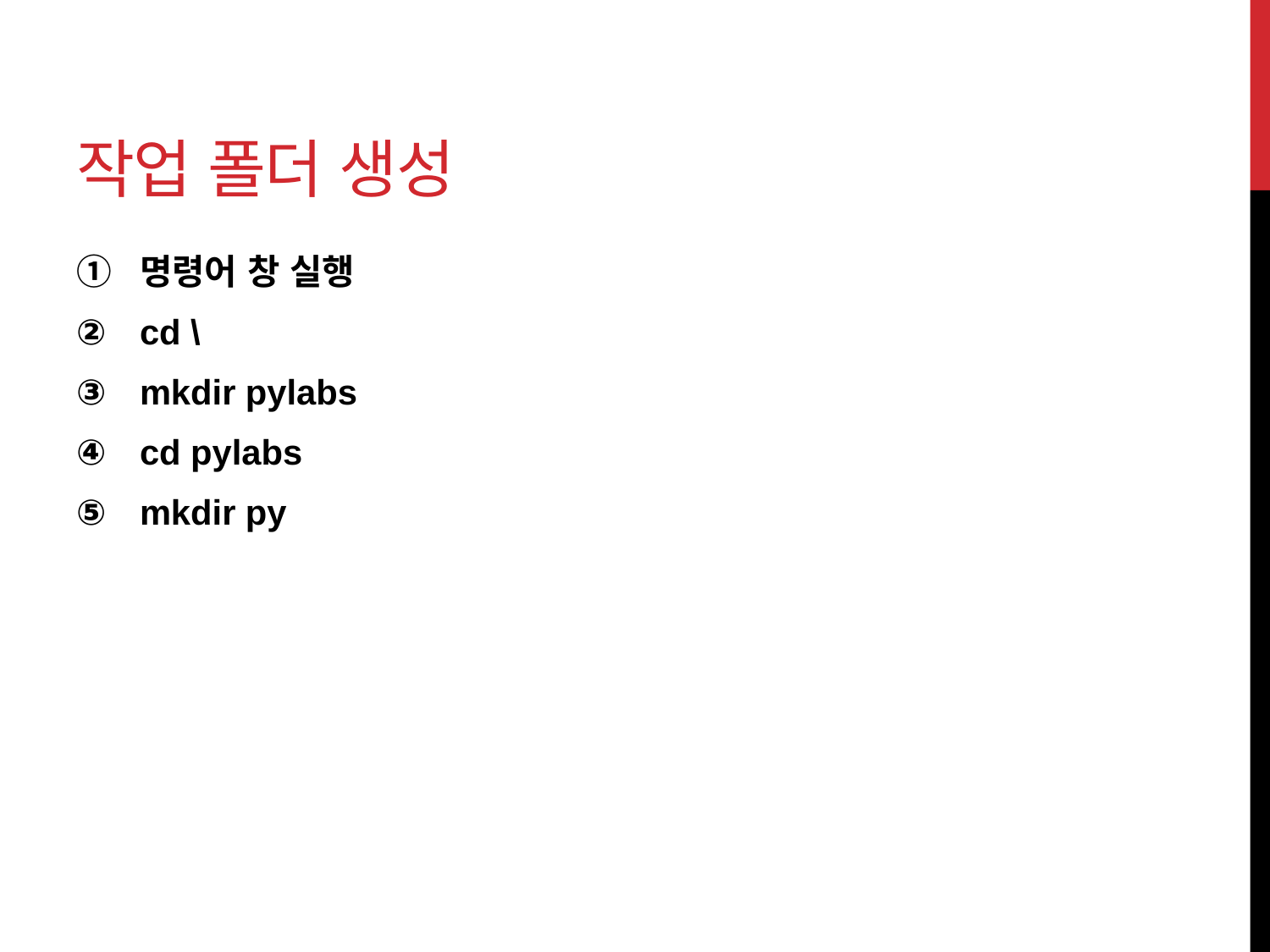

# 작업 폴더 생성
명령어 창 실행
cd \
mkdir pylabs
cd pylabs
mkdir py